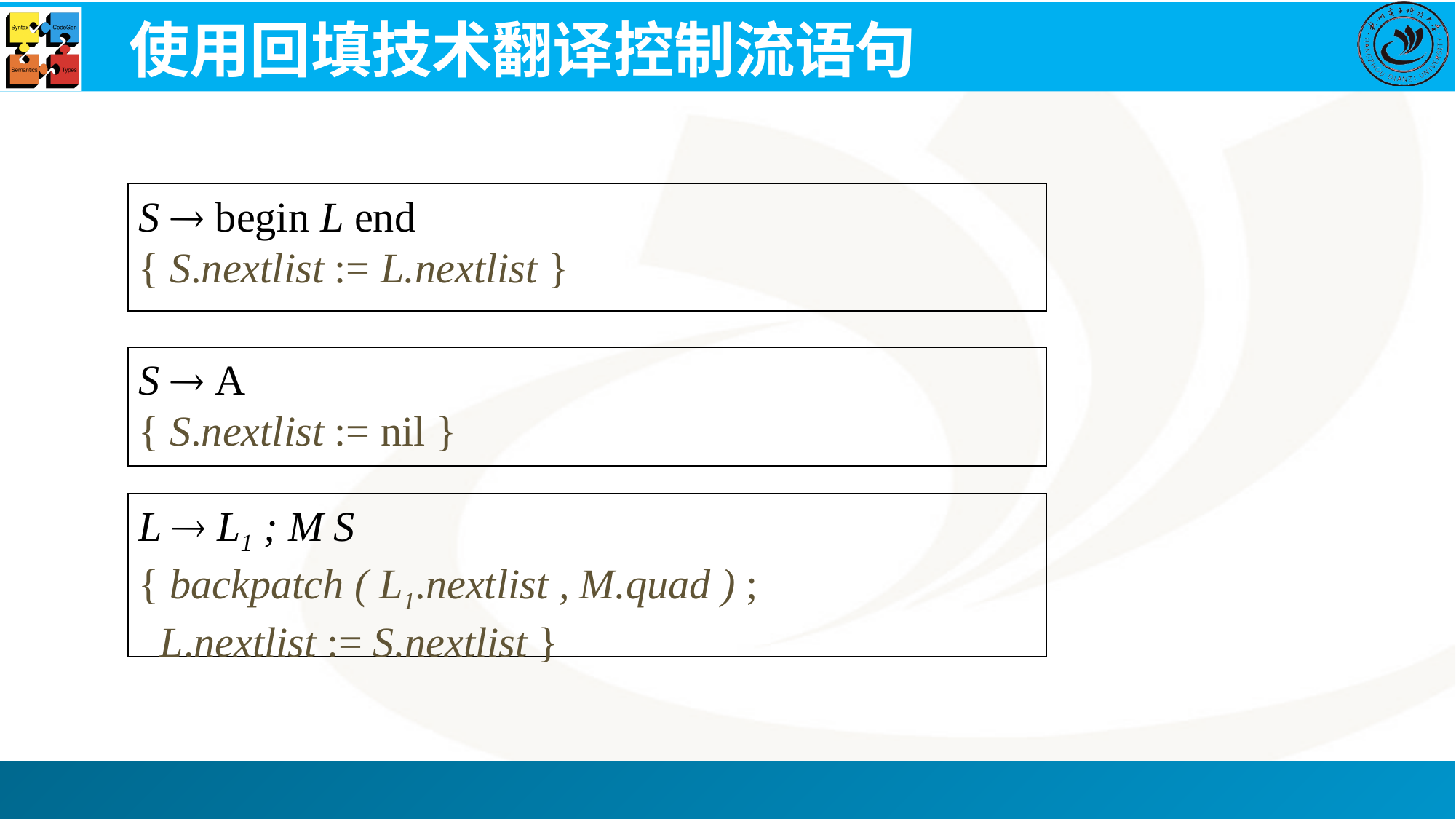

# 使用回填技术翻译控制流语句
S → begin L end
{ S.nextlist := L.nextlist }
S → A
{ S.nextlist := nil }
L → L1 ; M S
{ backpatch ( L1.nextlist , M.quad ) ;
  L.nextlist := S.nextlist }
99